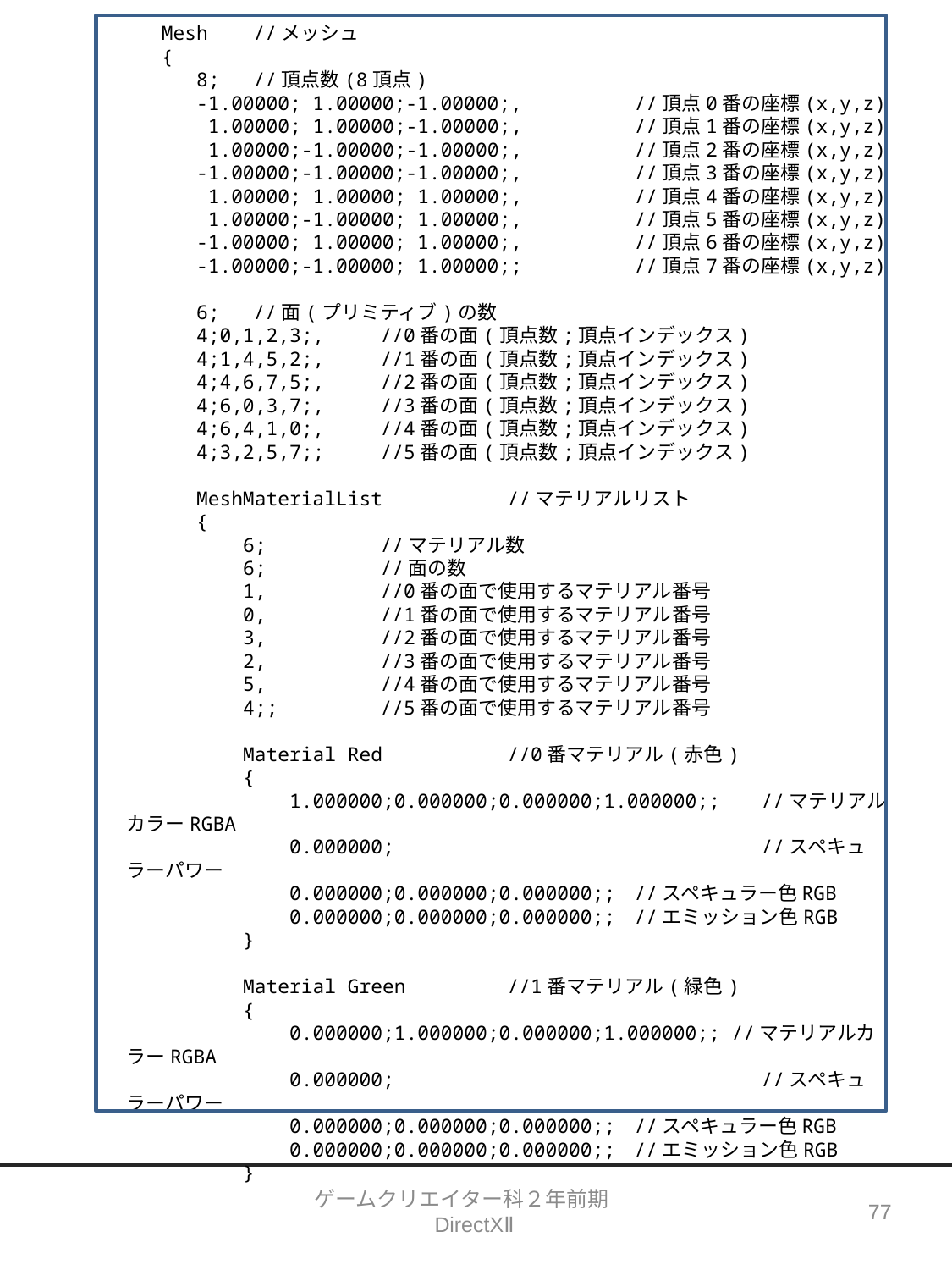

Mesh	//メッシュ
   {
      8;	//頂点数(8頂点)
      -1.00000; 1.00000;-1.00000;,	//頂点0番の座標(x,y,z)
       1.00000; 1.00000;-1.00000;, 	//頂点1番の座標(x,y,z)
       1.00000;-1.00000;-1.00000;, 	//頂点2番の座標(x,y,z)
      -1.00000;-1.00000;-1.00000;, 	//頂点3番の座標(x,y,z)
       1.00000; 1.00000; 1.00000;, 	//頂点4番の座標(x,y,z)
       1.00000;-1.00000; 1.00000;, 	//頂点5番の座標(x,y,z)
      -1.00000; 1.00000; 1.00000;, 	//頂点6番の座標(x,y,z)
      -1.00000;-1.00000; 1.00000;; 	//頂点7番の座標(x,y,z)

      6;	//面(プリミティブ)の数
      4;0,1,2,3;,	//0番の面(頂点数;頂点インデックス)
      4;1,4,5,2;, 	//1番の面(頂点数;頂点インデックス)
      4;4,6,7,5;, 	//2番の面(頂点数;頂点インデックス)
      4;6,0,3,7;, 	//3番の面(頂点数;頂点インデックス)
      4;6,4,1,0;, 	//4番の面(頂点数;頂点インデックス)
      4;3,2,5,7;; 	//5番の面(頂点数;頂点インデックス)

      MeshMaterialList	//マテリアルリスト
      {
          6;	//マテリアル数
          6;	//面の数
          1,	//0番の面で使用するマテリアル番号
          0, 	//1番の面で使用するマテリアル番号
          3, 	//2番の面で使用するマテリアル番号
          2, 	//3番の面で使用するマテリアル番号
          5, 	//4番の面で使用するマテリアル番号
          4;;	//5番の面で使用するマテリアル番号

          Material Red	//0番マテリアル(赤色)
          {
              1.000000;0.000000;0.000000;1.000000;;	//マテリアルカラーRGBA
              0.000000;			//スペキュラーパワー
              0.000000;0.000000;0.000000;;	//スペキュラー色RGB
              0.000000;0.000000;0.000000;;	//エミッション色RGB
          }

          Material Green	//1番マテリアル(緑色)
          {
              0.000000;1.000000;0.000000;1.000000;; //マテリアルカラーRGBA
              0.000000; 			//スペキュラーパワー
              0.000000;0.000000;0.000000;; 	//スペキュラー色RGB
              0.000000;0.000000;0.000000;; 	//エミッション色RGB
          }
ゲームクリエイター科２年前期　DirectXⅡ
77